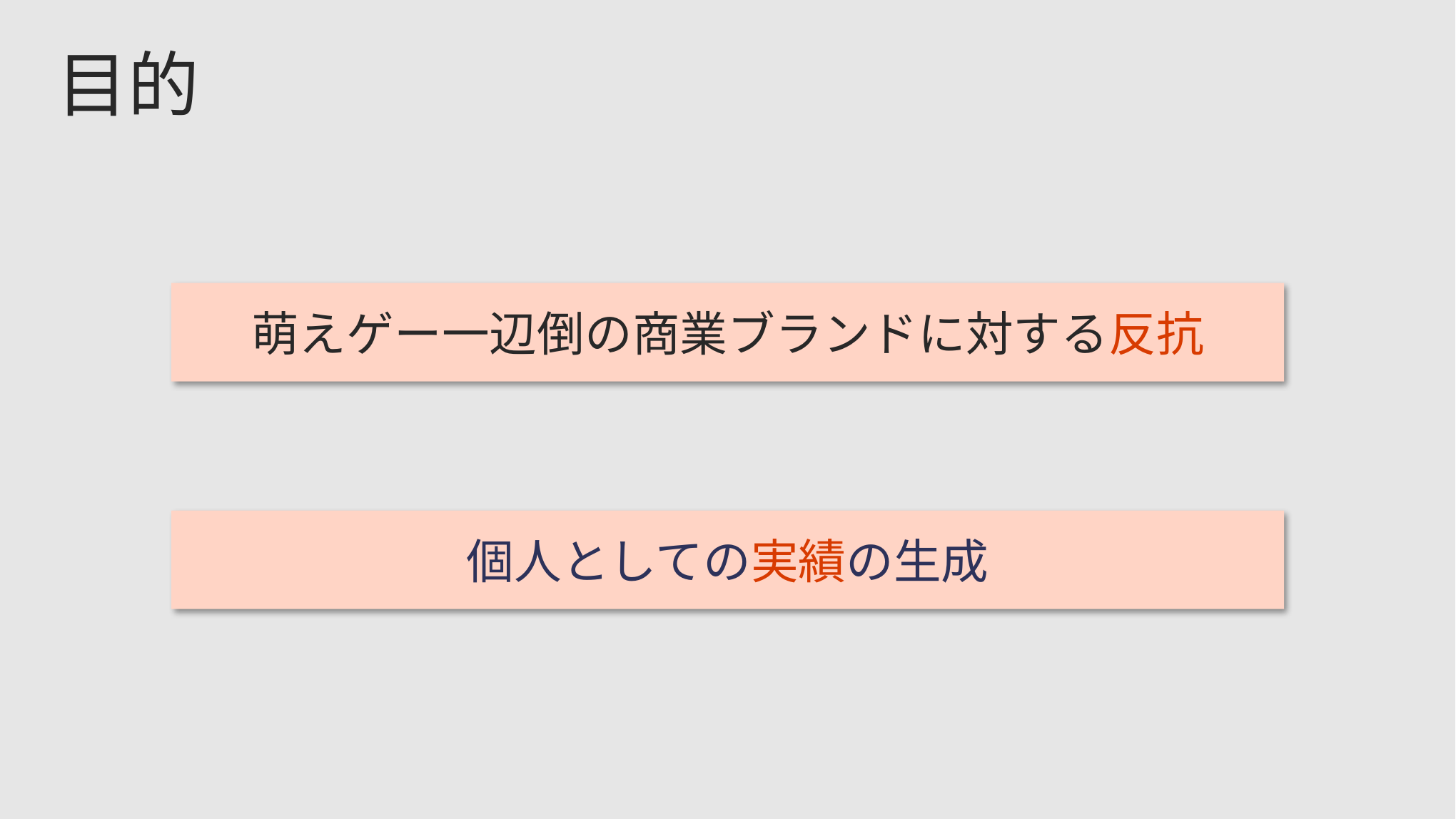

# 目的
萌えゲー一辺倒の商業ブランドに対する反抗
個人としての実績の生成